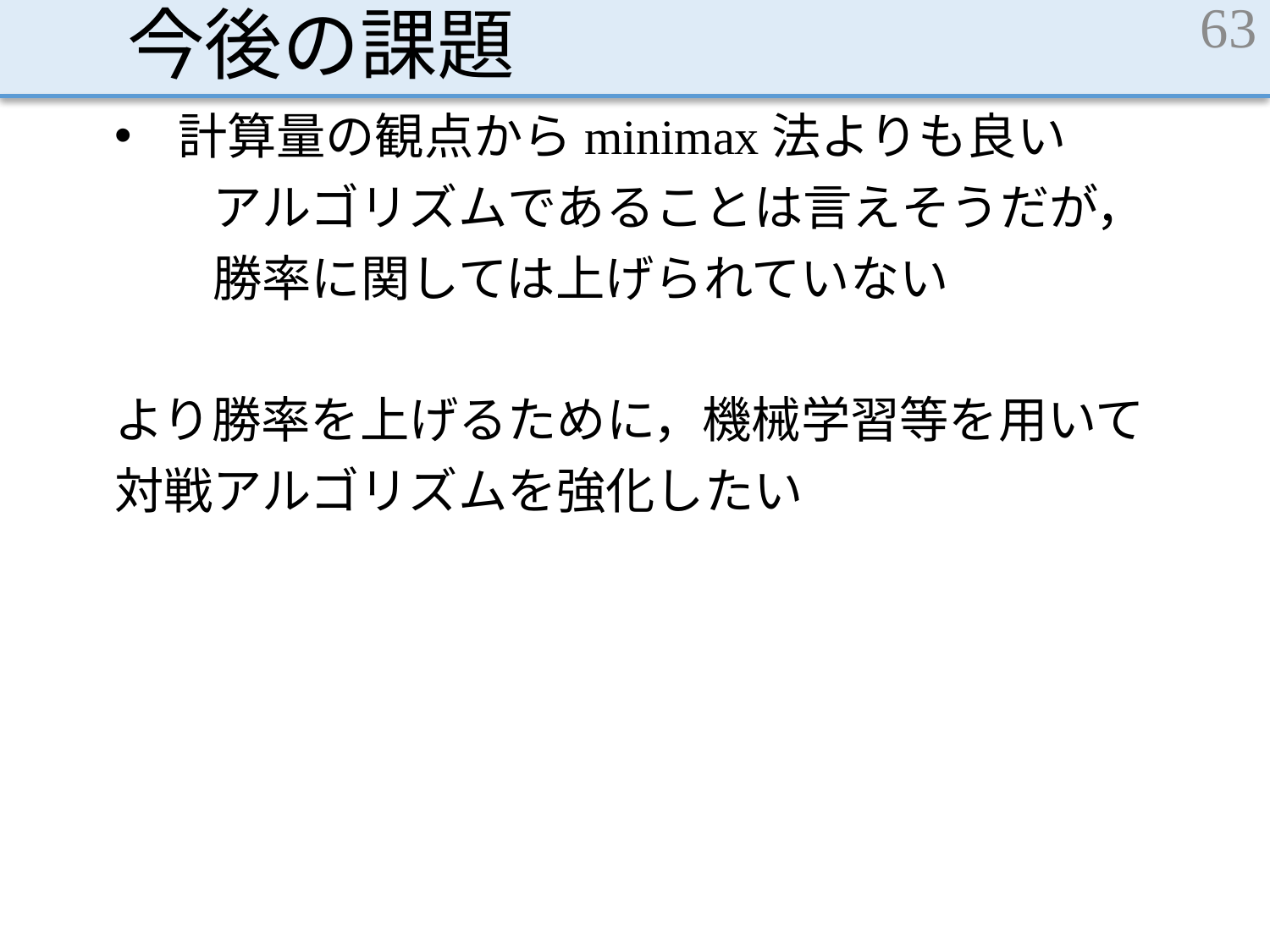

# 今後の課題
63
計算量の観点からminimax法よりも良い
　　アルゴリズムであることは言えそうだが，
　　勝率に関しては上げられていない

より勝率を上げるために，機械学習等を用いて
対戦アルゴリズムを強化したい